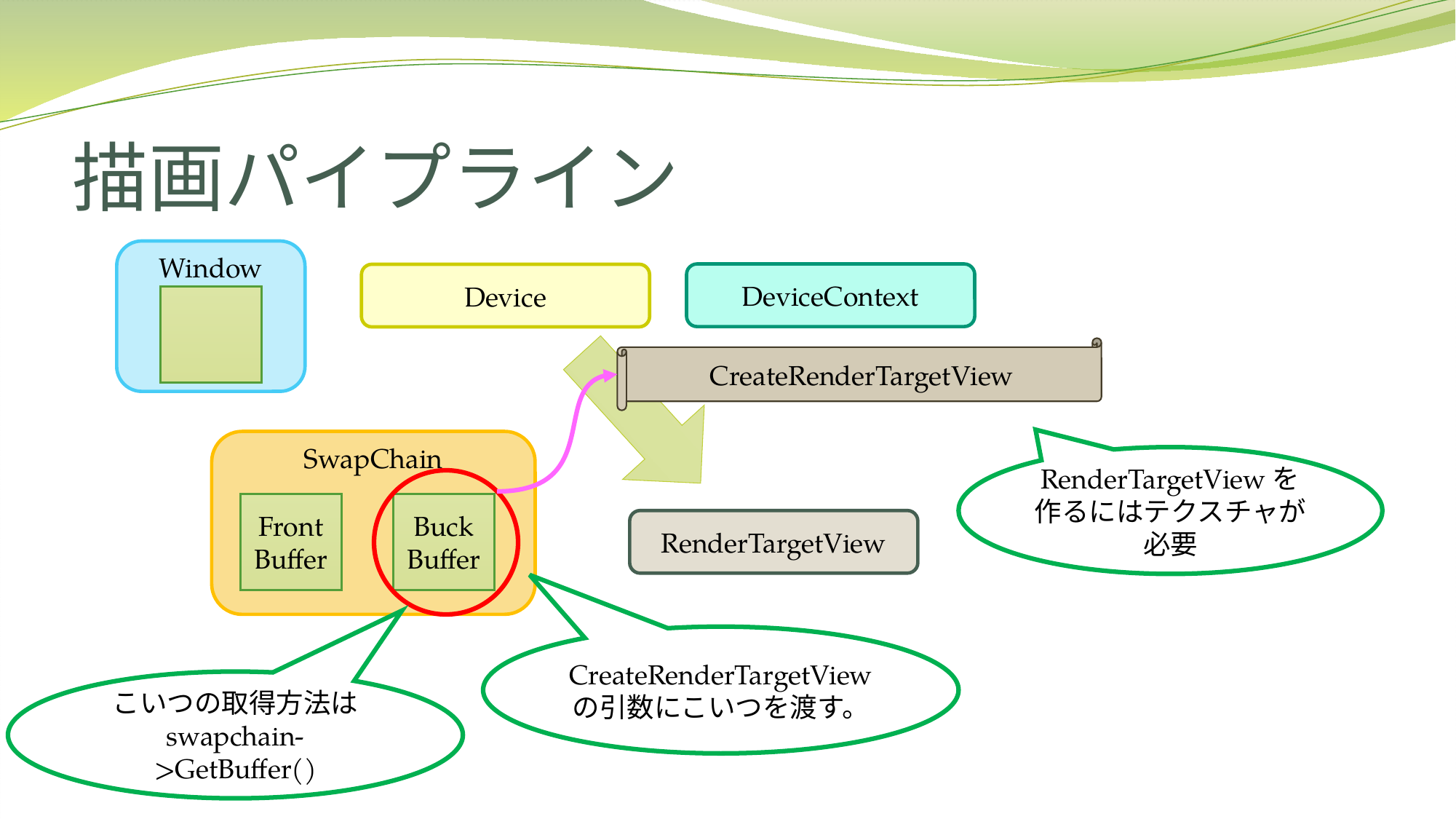

# 描画パイプライン
Window
DeviceContext
Device

CreateRenderTargetView

SwapChain

RenderTargetViewを
作るにはテクスチャが必要

Buck
Buffer
Front
Buffer
RenderTargetView
CreateRenderTargetView
の引数にこいつを渡す。
こいつの取得方法は
swapchain->GetBuffer()